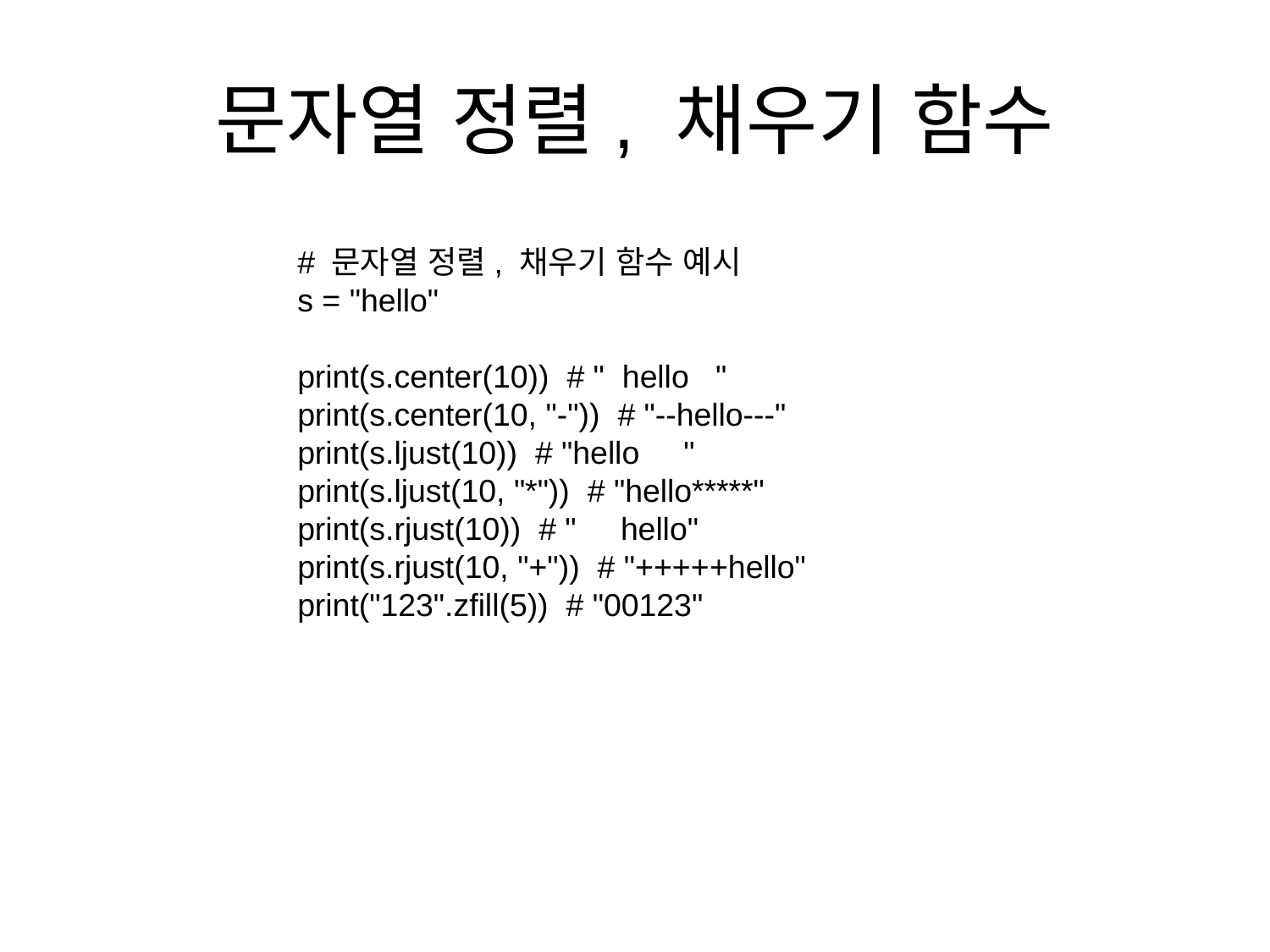

# 문자열 정렬, 채우기 함수
# 문자열 정렬, 채우기 함수 예시
s = "hello"

print(s.center(10))  # "  hello   "
print(s.center(10, "-"))  # "--hello---"
print(s.ljust(10))  # "hello     "
print(s.ljust(10, "*"))  # "hello*****"
print(s.rjust(10))  # "     hello"
print(s.rjust(10, "+"))  # "+++++hello"
print("123".zfill(5))  # "00123"